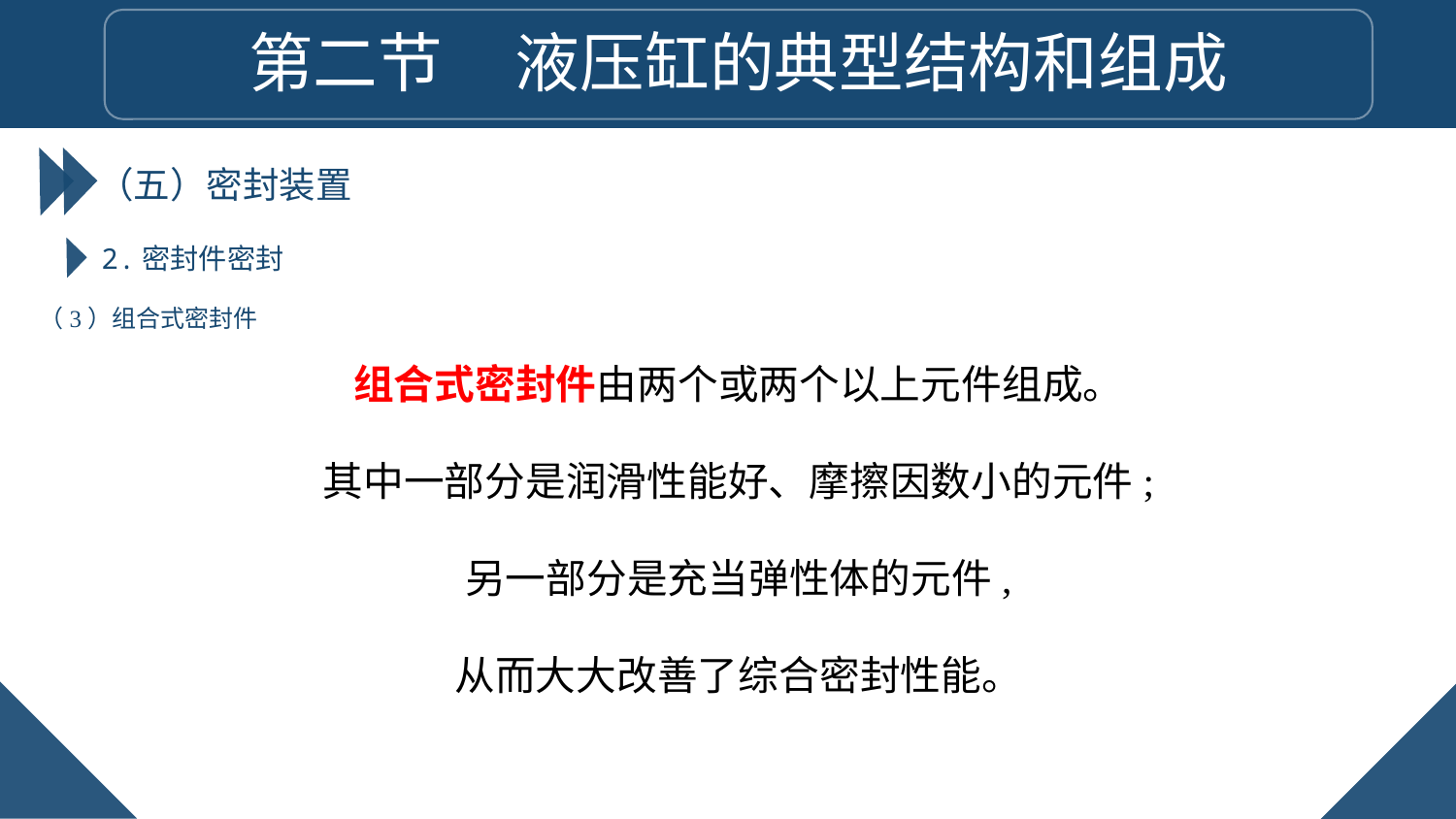

第二节     液压缸的典型结构和组成
（五）密封装置

2.密封件密封

（3）组合式密封件
组合式密封件由两个或两个以上元件组成。
其中一部分是润滑性能好、摩擦因数小的元件;
另一部分是充当弹性体的元件,
从而大大改善了综合密封性能。